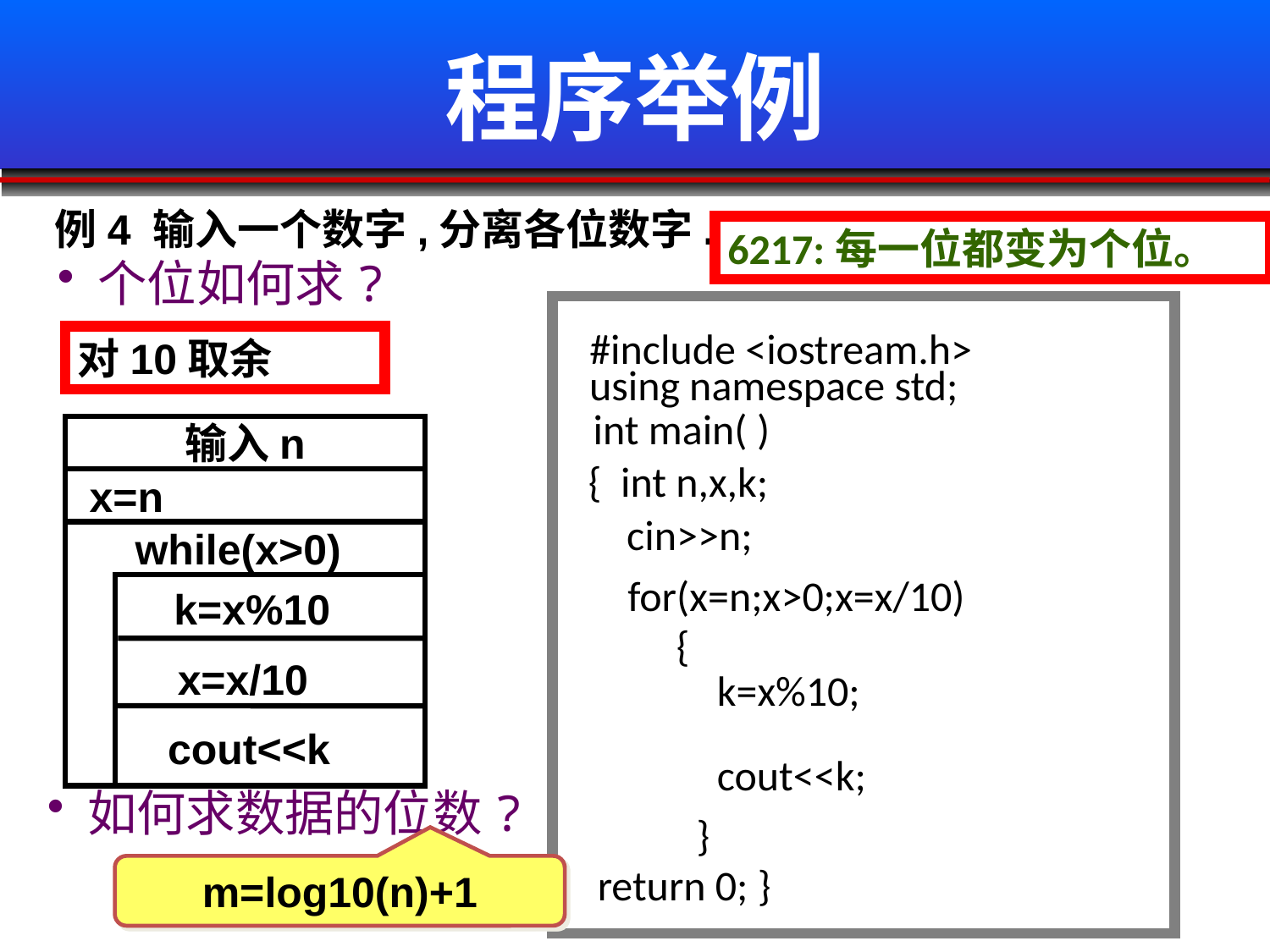

# 程序举例
例4 输入一个数字,分离各位数字.
6217:每一位都变为个位。
 个位如何求?

#include <iostream.h>
对10取余
using namespace std;
int main( )
输入n
{  int n,x,k;
 x=n
   cin>>n;
while(x>0)

for(x=n;x>0;x=x/10)

k=x%10

   k=x%10;
   {

x=x/10

cout<<k
   cout<<k;
 如何求数据的位数?
   }
  return 0; }
m=log10(n)+1